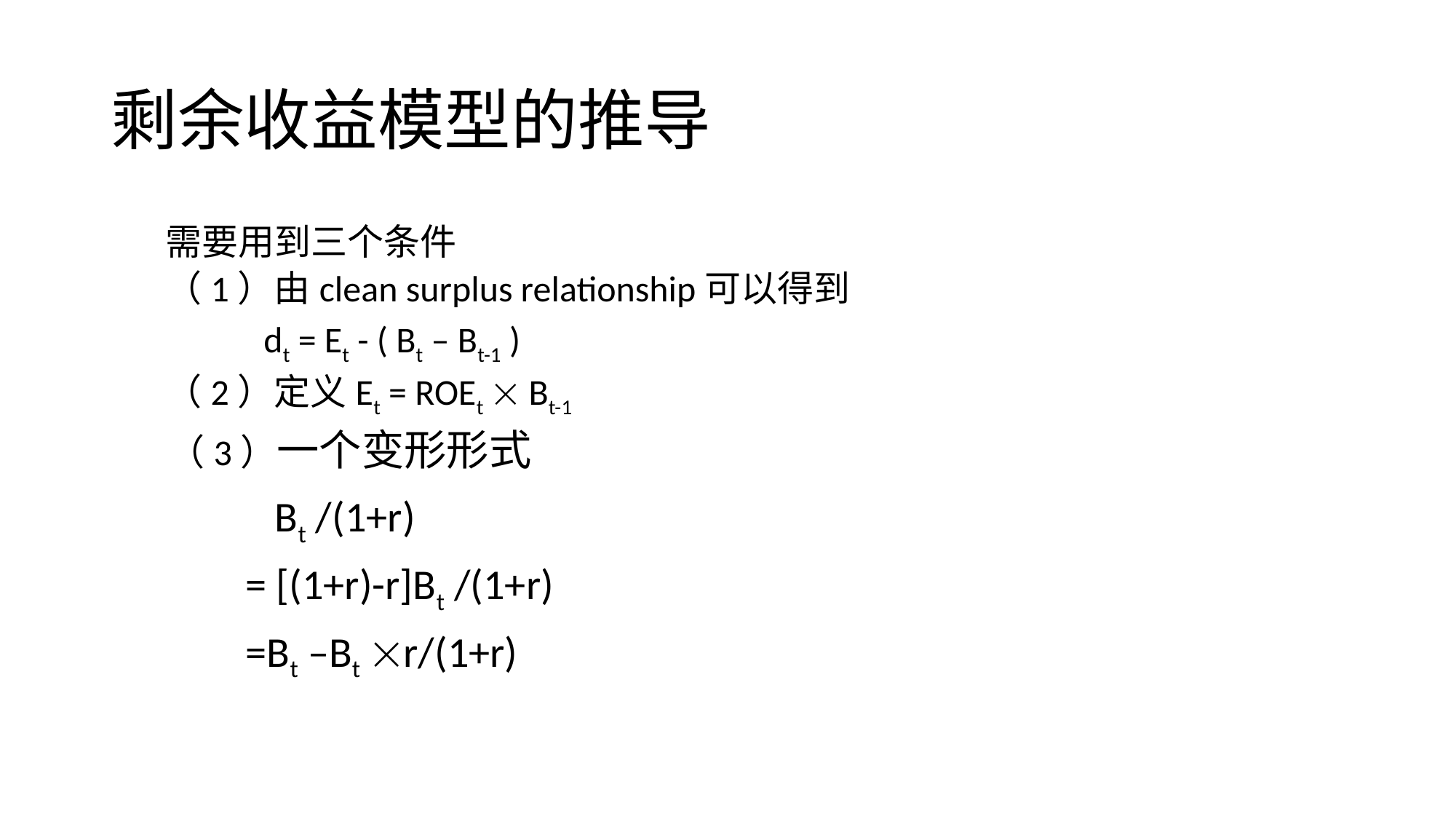

# 剩余收益模型的推导
需要用到三个条件
（1）由clean surplus relationship可以得到
            dt = Et - ( Bt – Bt-1 )
（2）定义Et = ROEt × Bt-1
     （3）一个变形形式
                 Bt /(1+r)
              = [(1+r)-r]Bt /(1+r)
              =Bt –Bt ×r/(1+r)